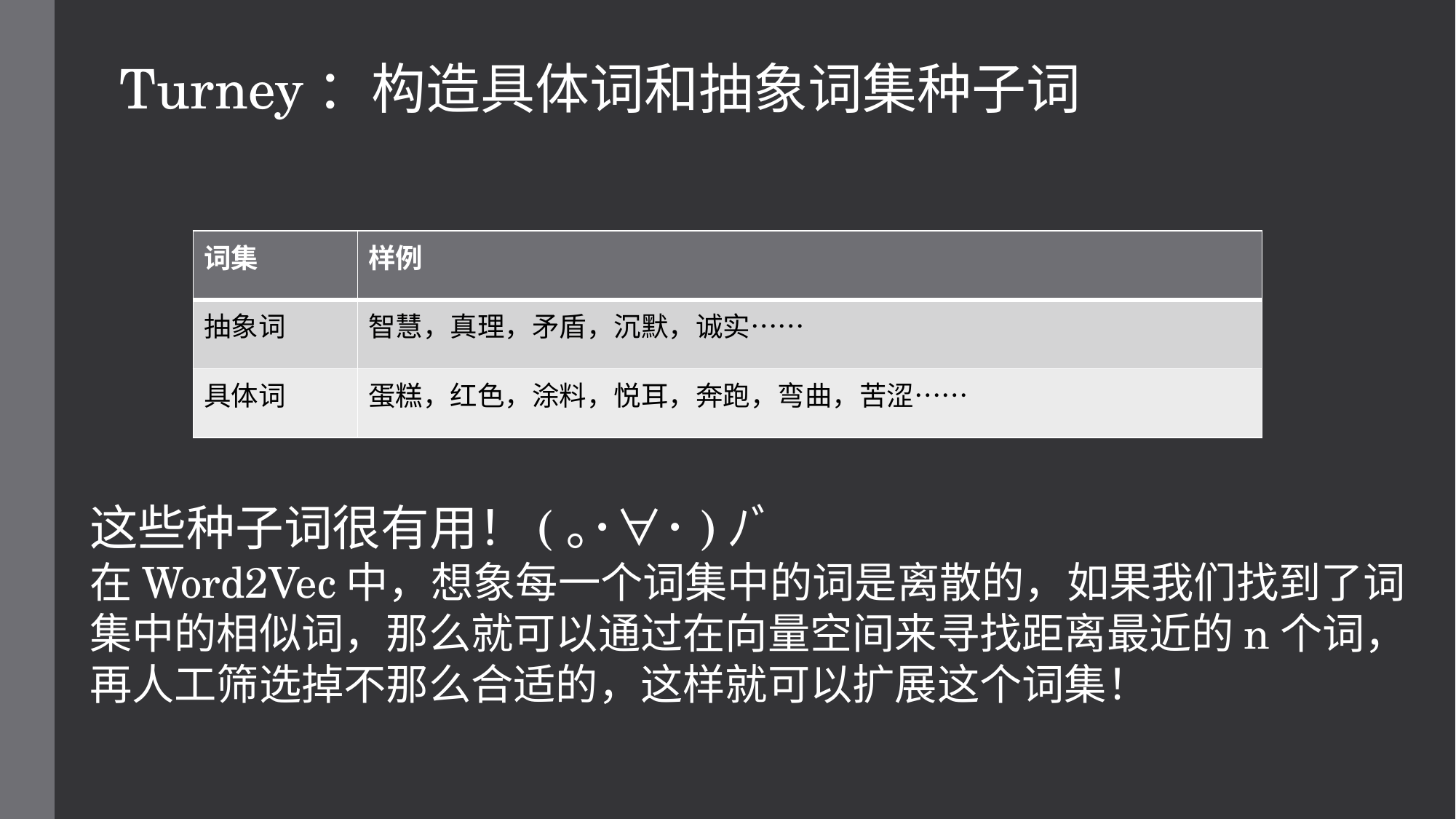

Turney：构造具体词和抽象词集种子词
| 词集 | 样例 |
| --- | --- |
| 抽象词 | 智慧，真理，矛盾，沉默，诚实…… |
| 具体词 | 蛋糕，红色，涂料，悦耳，奔跑，弯曲，苦涩…… |
这些种子词很有用！(｡･∀･)ﾉﾞ
在Word2Vec中，想象每一个词集中的词是离散的，如果我们找到了词集中的相似词，那么就可以通过在向量空间来寻找距离最近的n个词，再人工筛选掉不那么合适的，这样就可以扩展这个词集！